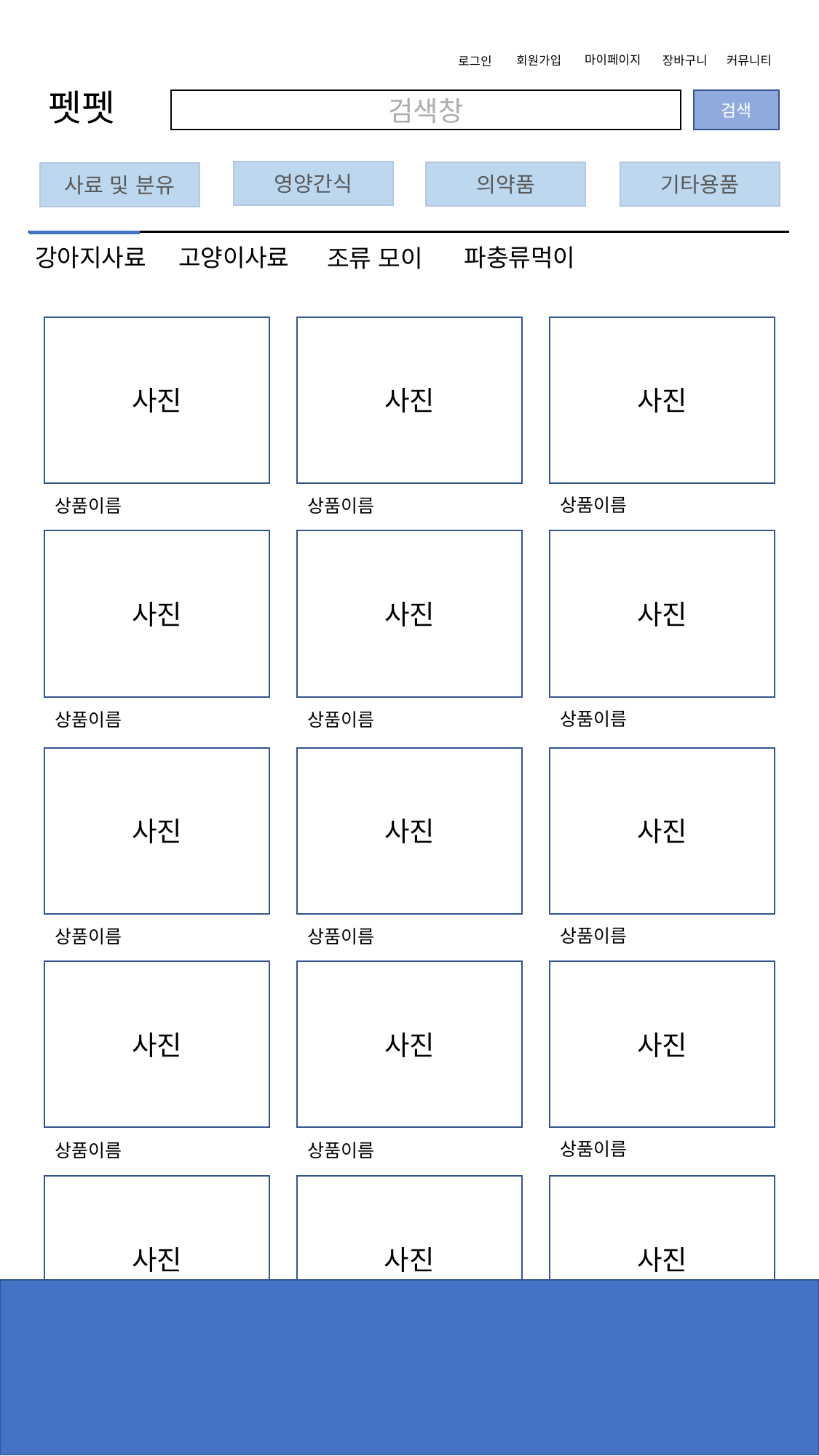

마이페이지
장바구니
커뮤니티
회원가입
로그인
펫펫
검색창
검색
영양간식
의약품
기타용품
사료 및 분유
강아지사료
고양이사료
파충류먹이
조류 모이
사진
사진
사진
상품이름
상품이름
상품이름
사진
사진
사진
상품이름
상품이름
상품이름
사진
사진
사진
상품이름
상품이름
상품이름
사진
사진
사진
상품이름
상품이름
상품이름
사진
사진
사진